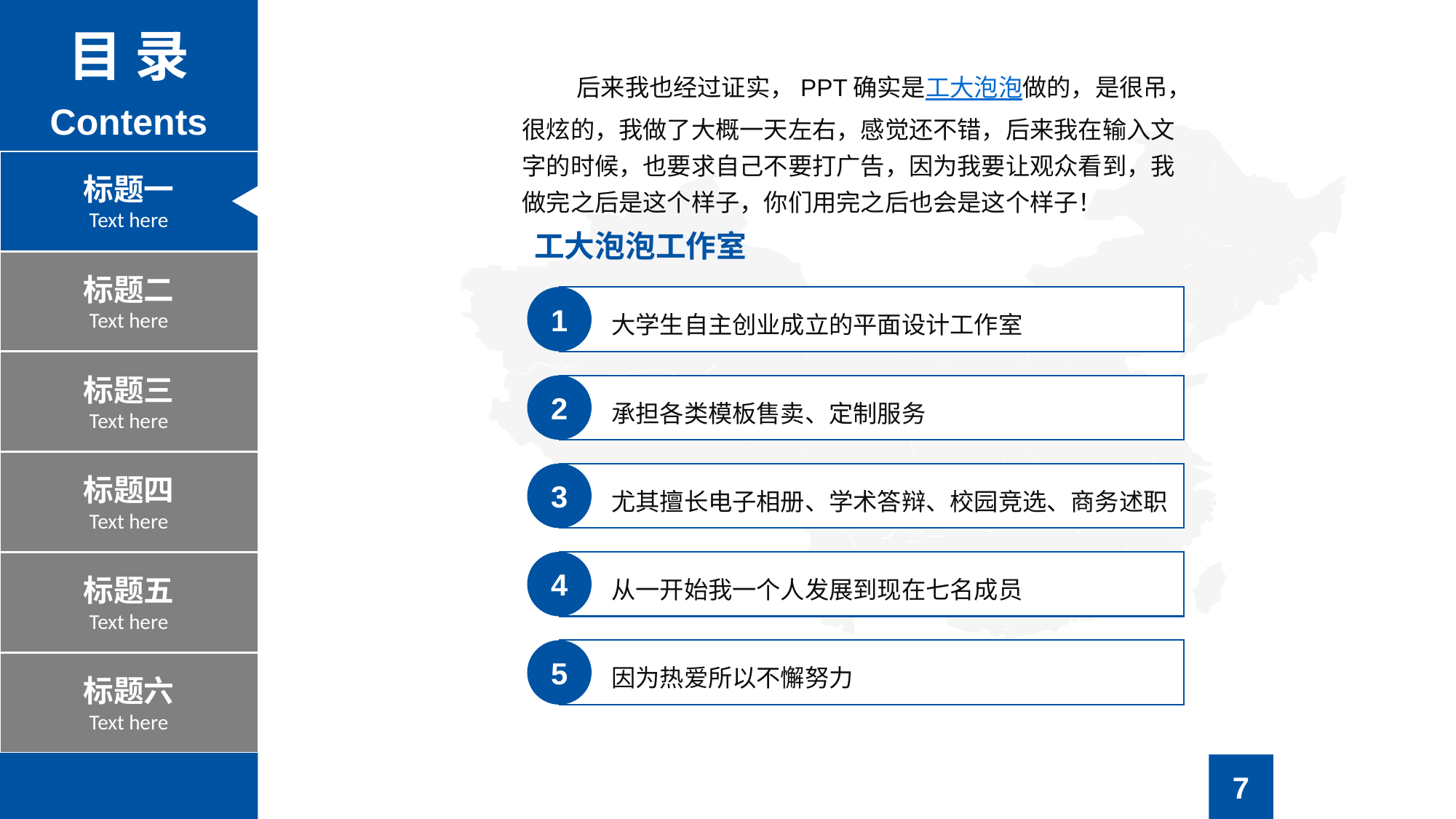

目 录
Contents
后来我也经过证实，PPT确实是工大泡泡做的，是很吊，很炫的，我做了大概一天左右，感觉还不错，后来我在输入文字的时候，也要求自己不要打广告，因为我要让观众看到，我做完之后是这个样子，你们用完之后也会是这个样子！
标题一
Text here

工大泡泡工作室
标题二
Text here
1

大学生自主创业成立的平面设计工作室
标题三
Text here
2

承担各类模板售卖、定制服务
标题四
Text here
3

尤其擅长电子相册、学术答辩、校园竞选、商务述职
4

从一开始我一个人发展到现在七名成员
标题五
Text here
5

因为热爱所以不懈努力
标题六
Text here
7